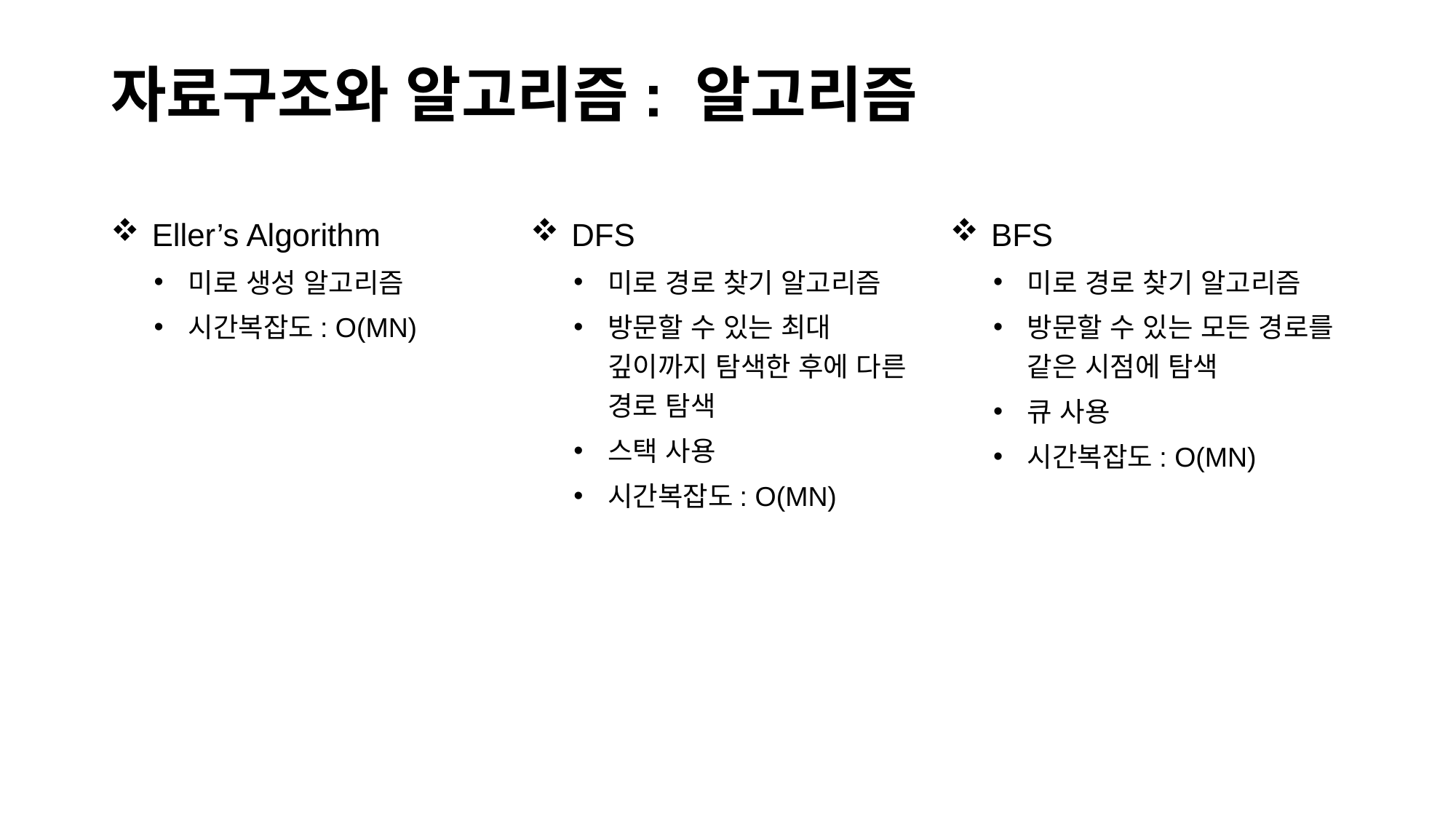

# 자료구조와 알고리즘: 알고리즘
DFS
미로 경로 찾기 알고리즘
방문할 수 있는 최대 깊이까지 탐색한 후에 다른 경로 탐색
스택 사용
시간복잡도: O(MN)

BFS
미로 경로 찾기 알고리즘
방문할 수 있는 모든 경로를 같은 시점에 탐색
큐 사용
시간복잡도: O(MN)

Eller’s Algorithm
미로 생성 알고리즘
시간복잡도: O(MN)